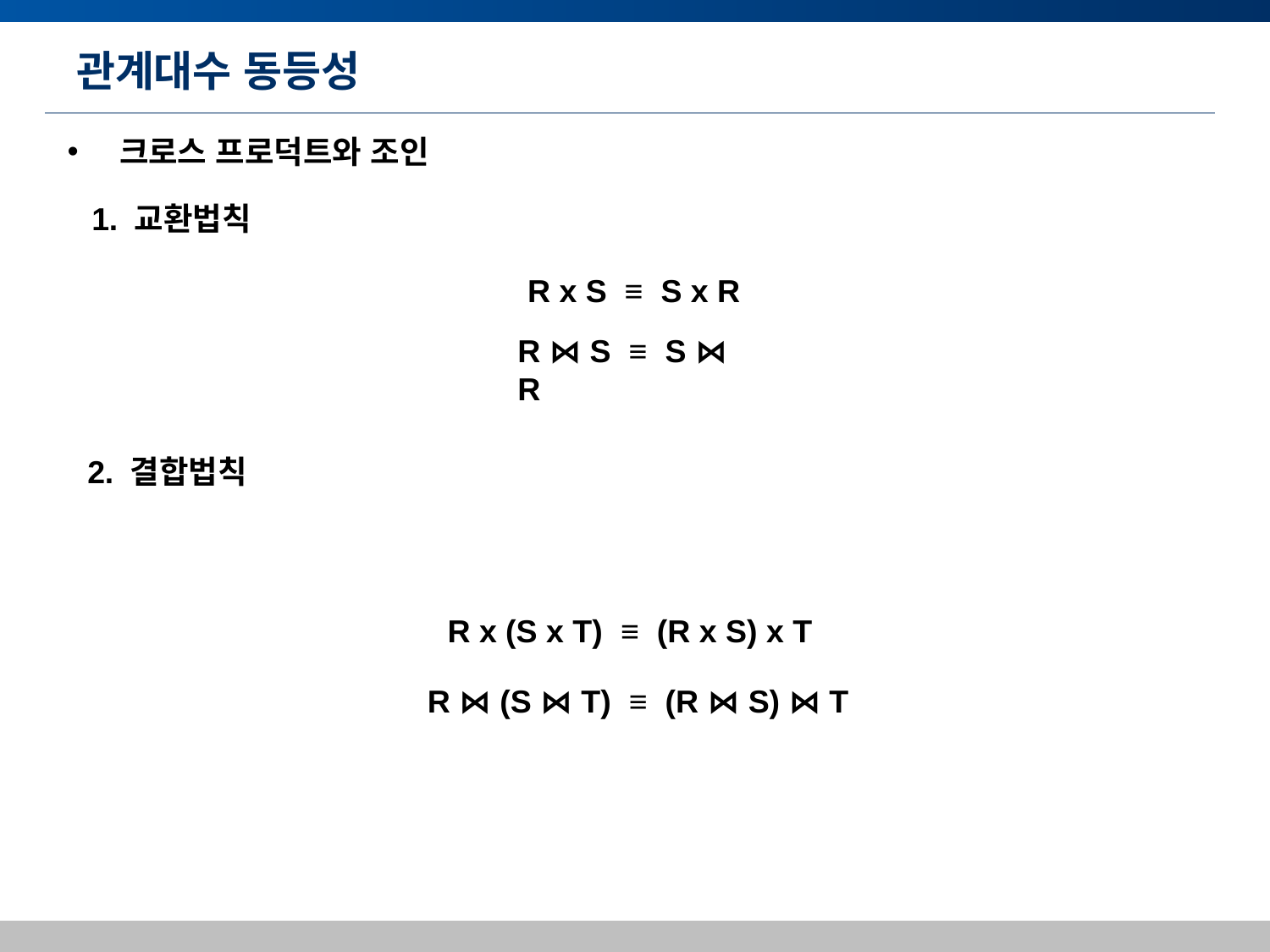

# 관계대수 동등성
  크로스 프로덕트와 조인
1. 교환법칙
R x S  ≡  S x R
R ⋈ S  ≡  S ⋈ R
2. 결합법칙
R x (S x T)  ≡  (R x S) x T
R ⋈ (S ⋈ T)  ≡  (R ⋈ S) ⋈ T